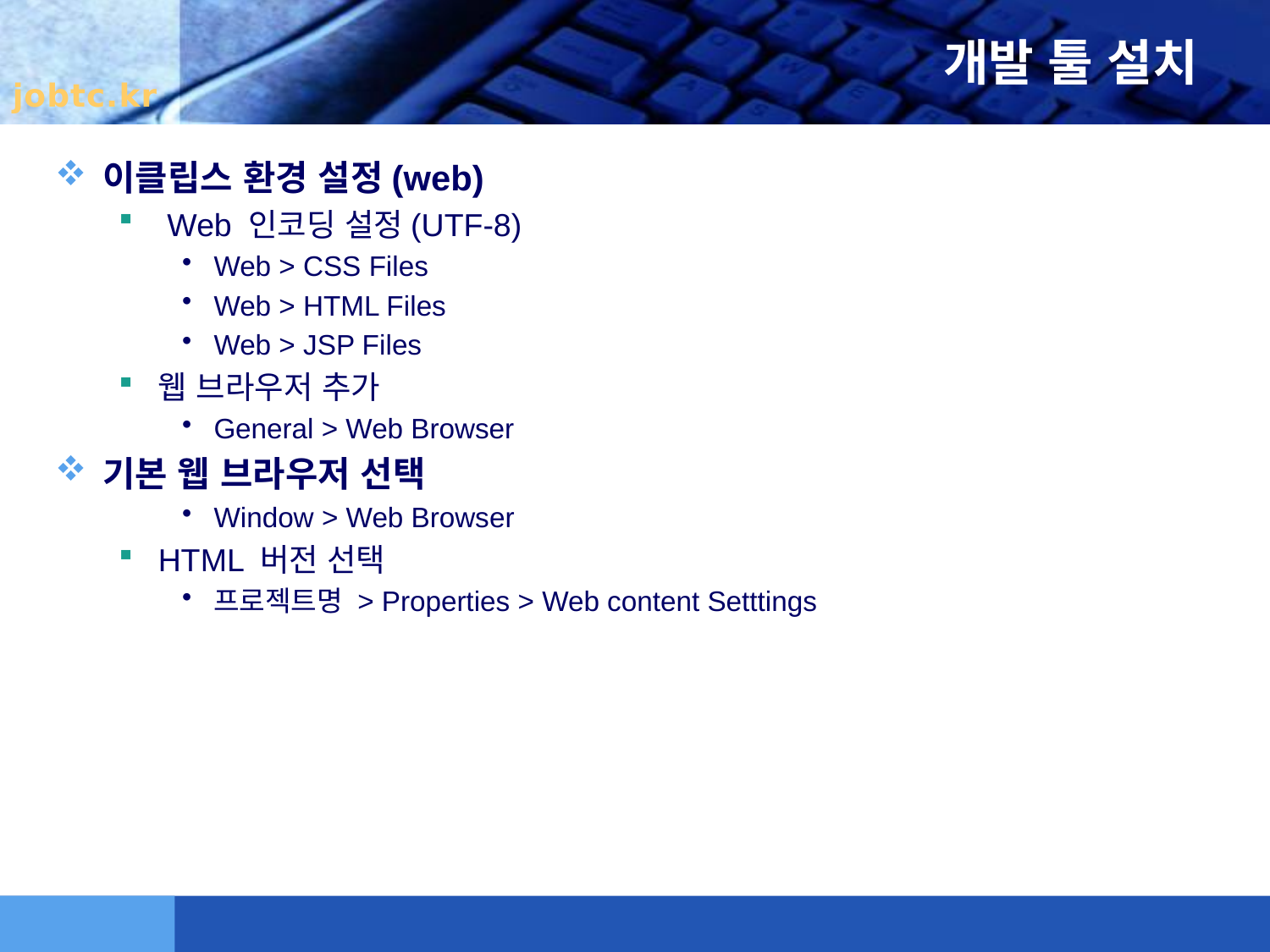

# 개발 툴 설치
이클립스 환경 설정(web)
 Web 인코딩 설정(UTF-8)
Web > CSS Files
Web > HTML Files
Web > JSP Files
웹 브라우저 추가
General > Web Browser
기본 웹 브라우저 선택
Window > Web Browser
HTML 버전 선택
프로젝트명 > Properties > Web content Setttings